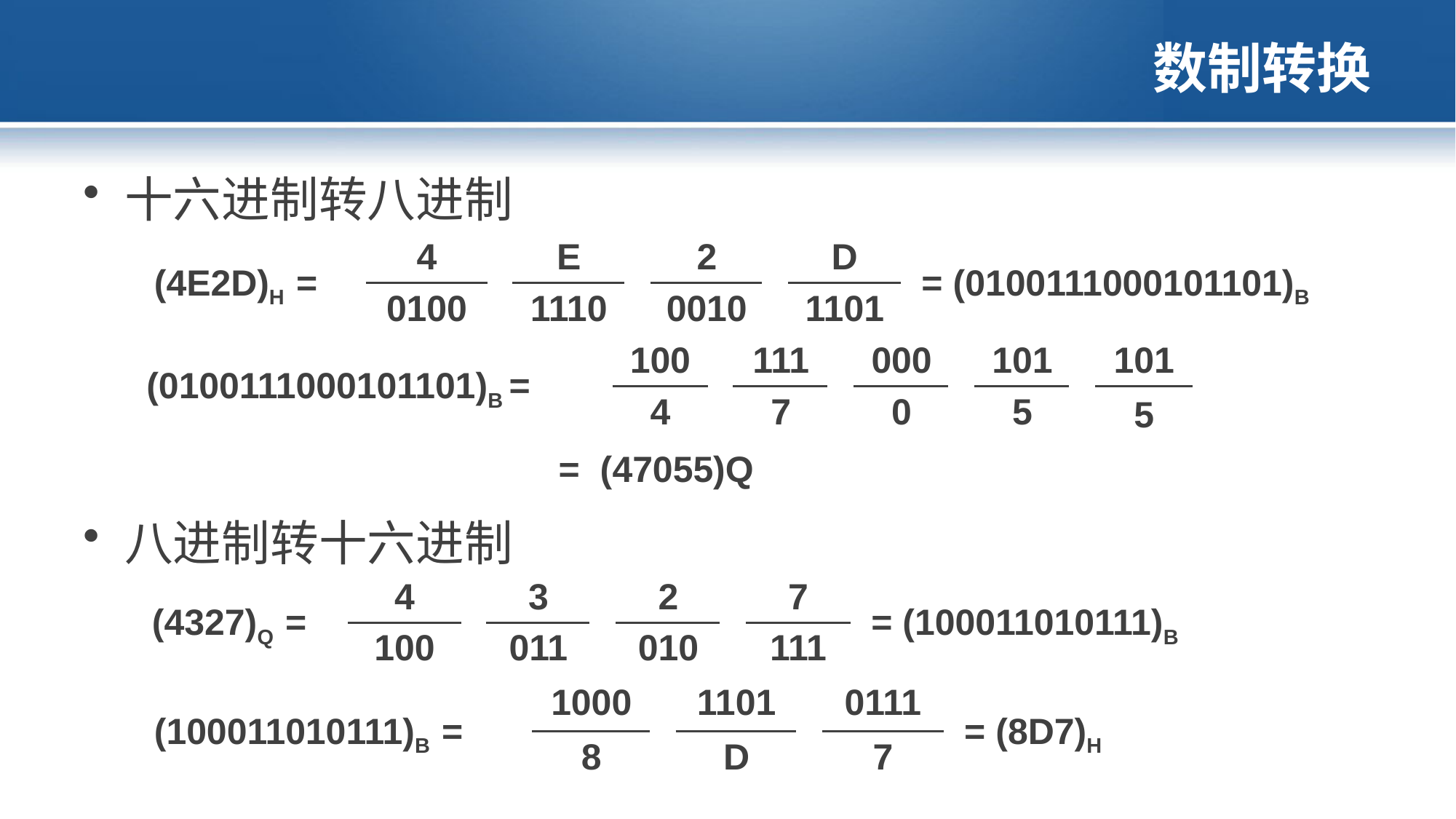

# 数制转换
十六进制转八进制
| (4E2D)H = | 4 |  | E |  | 2 |  | D | = (0100111000101101)B |
| --- | --- | --- | --- | --- | --- | --- | --- | --- |
|  | 0100 |  | 1110 |  | 0010 |  | 1101 |  |
| (0100111000101101)B = | 100 |  | 111 |  | 000 |  | 101 |  | 101 |
| --- | --- | --- | --- | --- | --- | --- | --- | --- | --- |
|  | 4 |  | 7 |  | 0 |  | 5 |  | 5 |
=  (47055)Q
八进制转十六进制
| (4327)Q = | 4 |  | 3 |  | 2 |  | 7 | = (100011010111)B |
| --- | --- | --- | --- | --- | --- | --- | --- | --- |
|  | 100 |  | 011 |  | 010 |  | 111 |  |
| (100011010111)B = | 1000 |  | 1101 |  | 0111 | = (8D7)H |
| --- | --- | --- | --- | --- | --- | --- |
|  | 8 |  | D |  | 7 |  |